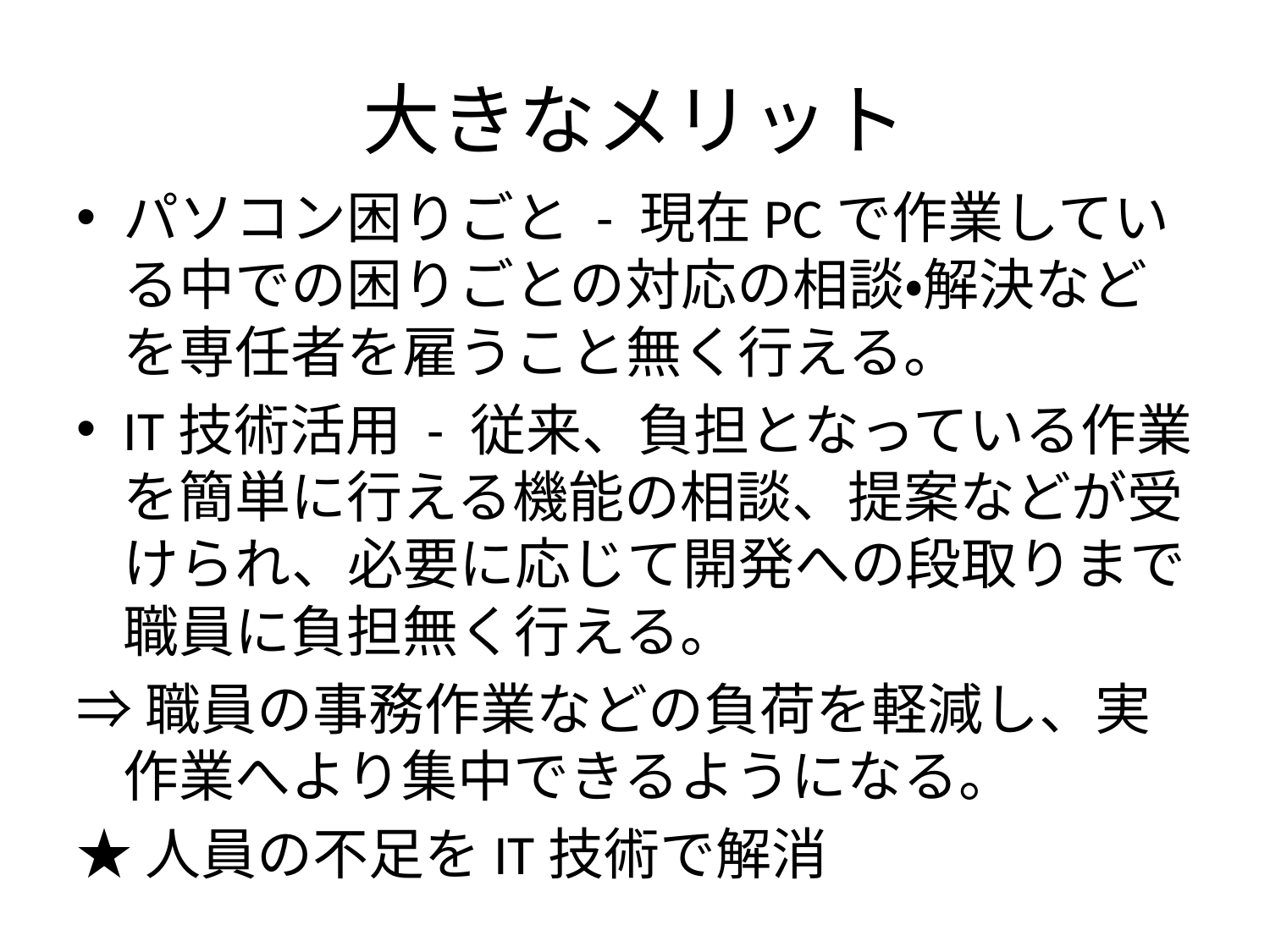

# 大きなメリット
パソコン困りごと - 現在PCで作業している中での困りごとの対応の相談・解決などを専任者を雇うこと無く行える。
IT技術活用 - 従来、負担となっている作業を簡単に行える機能の相談、提案などが受けられ、必要に応じて開発への段取りまで職員に負担無く行える。
⇒職員の事務作業などの負荷を軽減し、実作業へより集中できるようになる。
★人員の不足をIT技術で解消